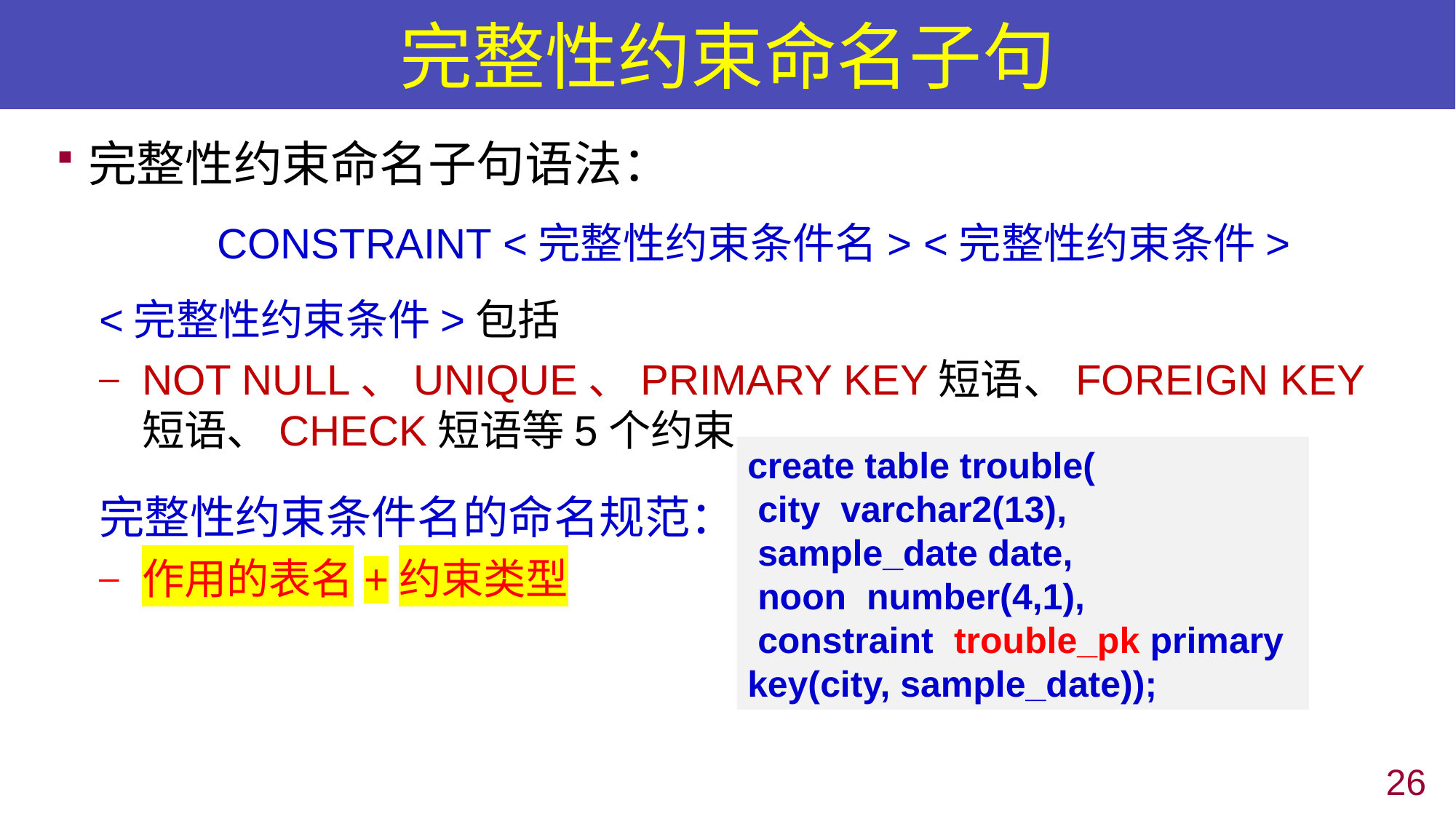

# 完整性约束命名子句
完整性约束命名子句语法：

          CONSTRAINT <完整性约束条件名> <完整性约束条件>

<完整性约束条件>包括
NOT NULL、UNIQUE、PRIMARY KEY短语、FOREIGN KEY短语、CHECK短语等5个约束

完整性约束条件名的命名规范：
作用的表名+约束类型

create table trouble(
 city  varchar2(13),
 sample_date date,
 noon  number(4,1),
 constraint  trouble_pk primary key(city, sample_date));
26